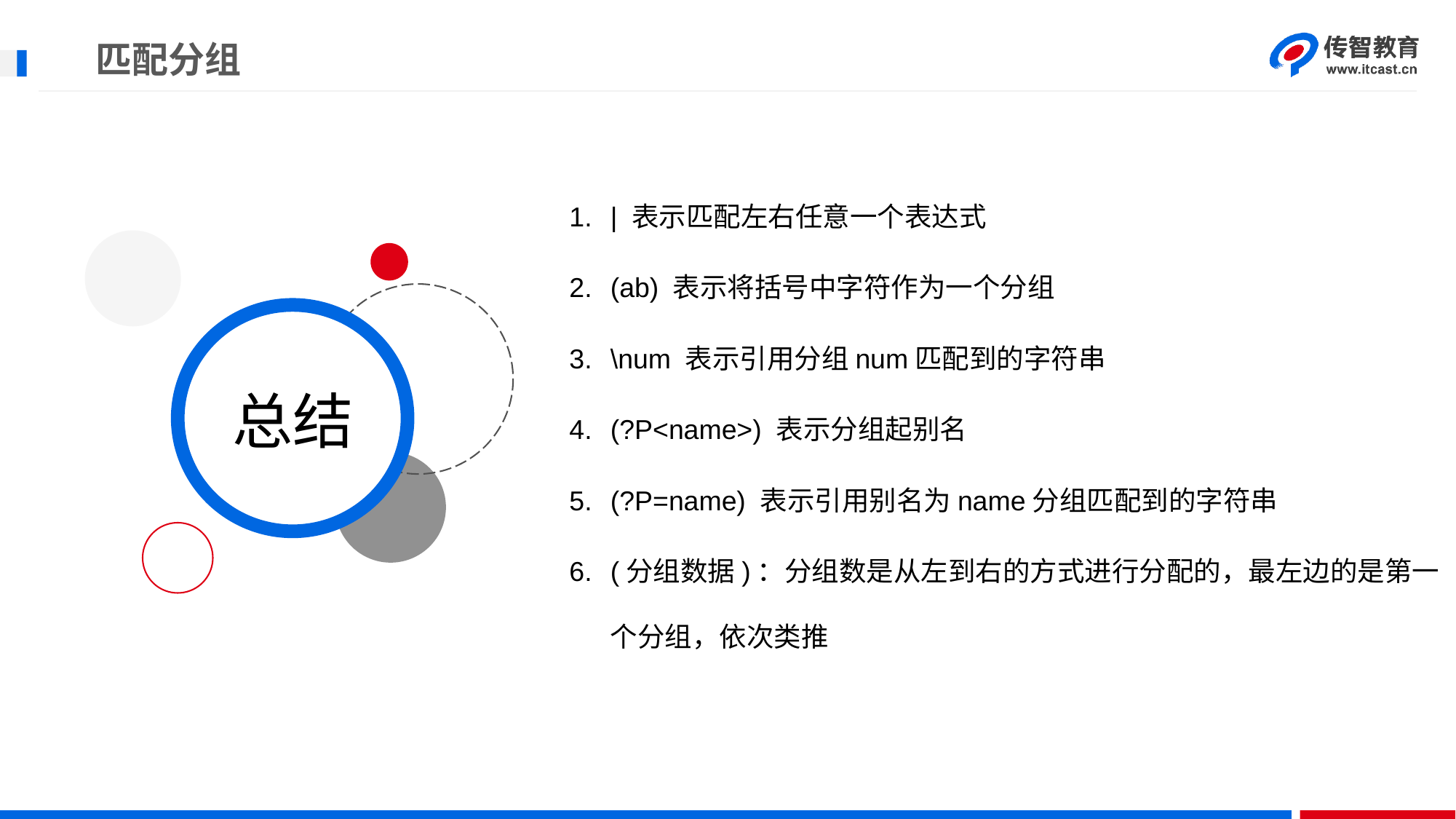

# 匹配分组
| 表示匹配左右任意一个表达式
(ab) 表示将括号中字符作为一个分组
\num 表示引用分组num匹配到的字符串
(?P<name>) 表示分组起别名
(?P=name) 表示引用别名为name分组匹配到的字符串
(分组数据)：分组数是从左到右的方式进行分配的，最左边的是第一个分组，依次类推